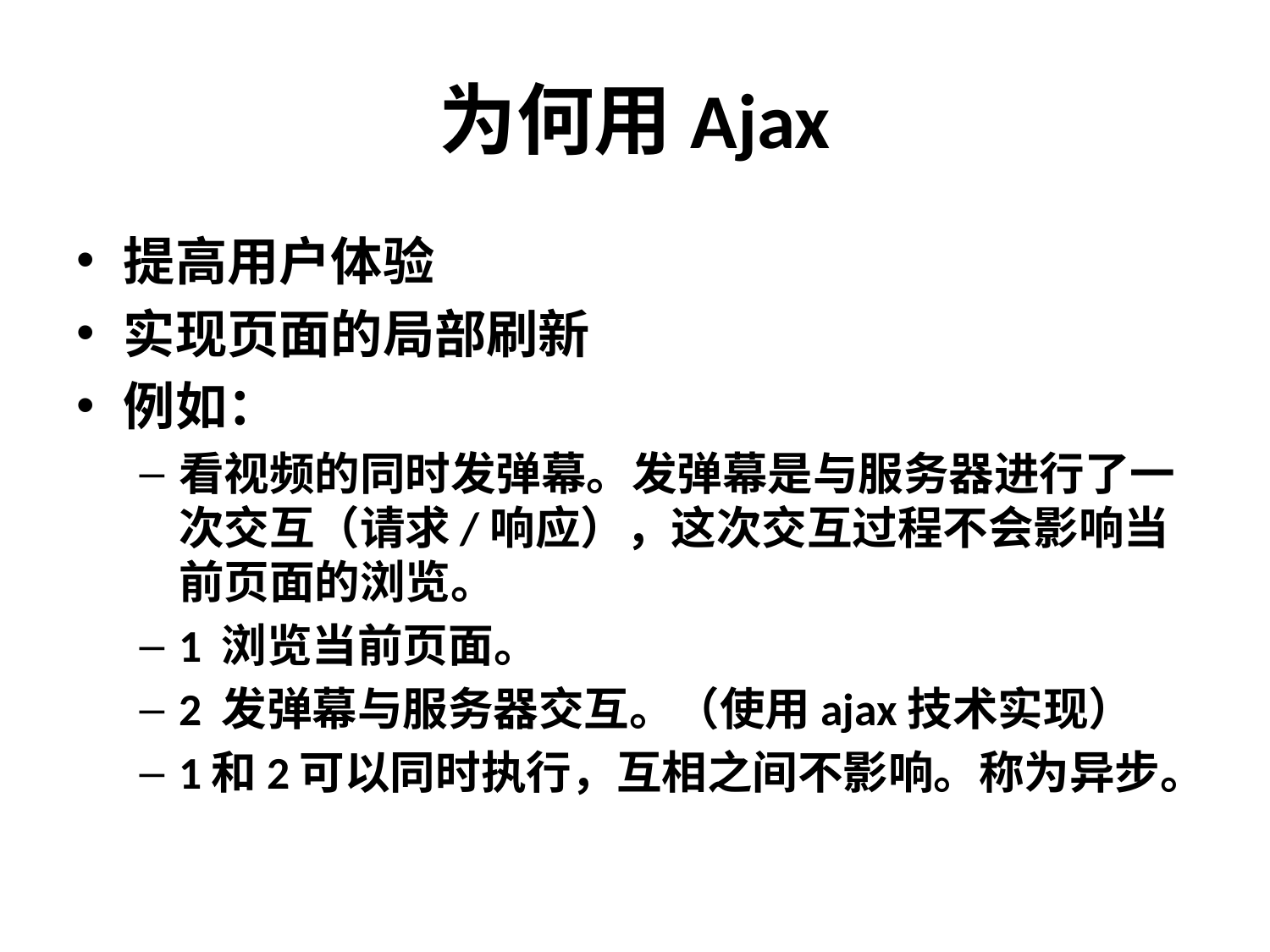

# 为何用Ajax
提高用户体验
实现页面的局部刷新
例如：
看视频的同时发弹幕。发弹幕是与服务器进行了一次交互（请求/响应），这次交互过程不会影响当前页面的浏览。
1 浏览当前页面。
2 发弹幕与服务器交互。（使用ajax技术实现）
1和2可以同时执行，互相之间不影响。称为异步。